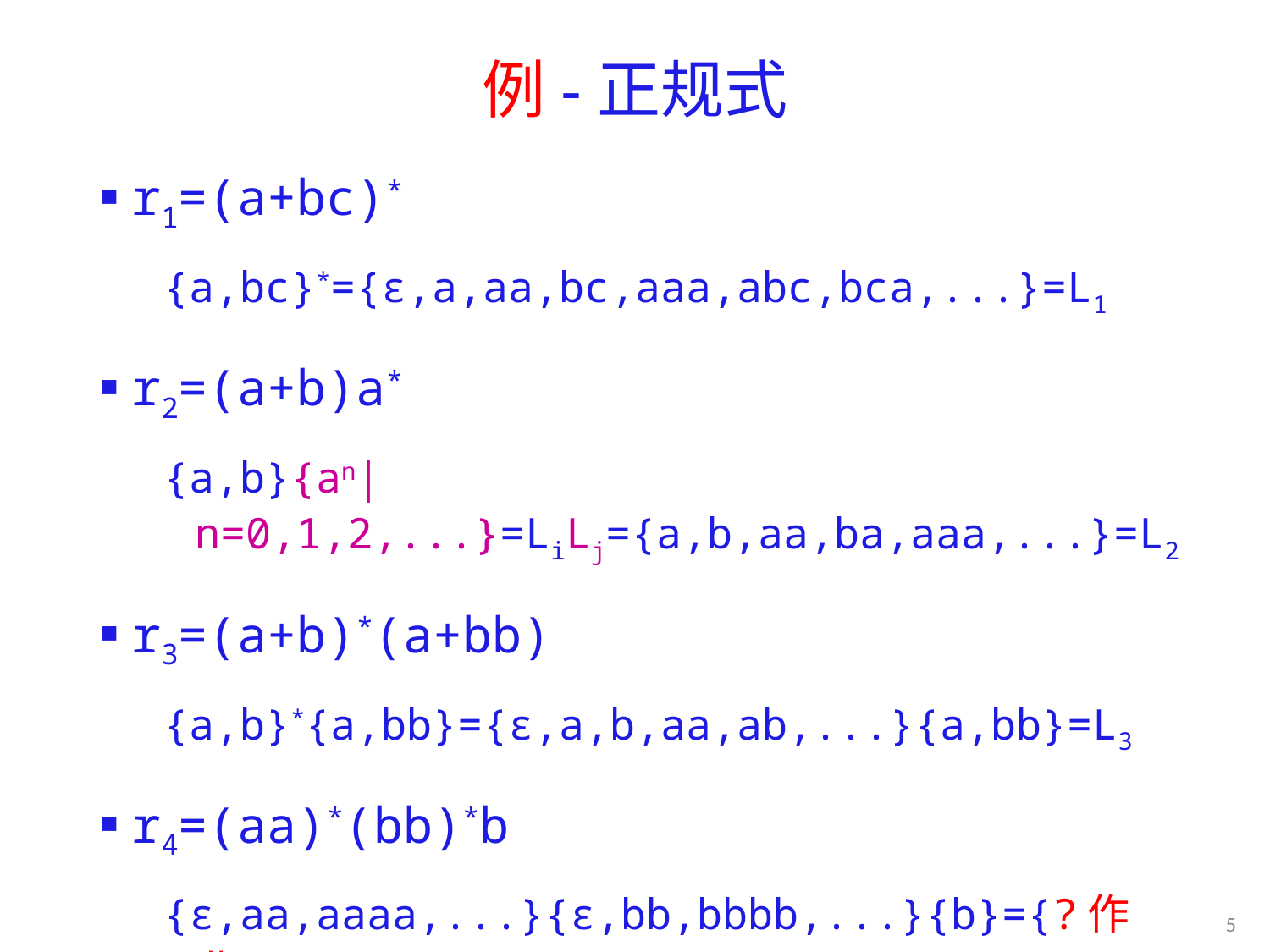

# 例-正规式
r1=(a+bc)*
{a,bc}*={ε,a,aa,bc,aaa,abc,bca,...}=L1
r2=(a+b)a*
{a,b}{an|n=0,1,2,...}=LiLj={a,b,aa,ba,aaa,...}=L2
r3=(a+b)*(a+bb)
{a,b}*{a,bb}={ε,a,b,aa,ab,...}{a,bb}=L3
r4=(aa)*(bb)*b
{ε,aa,aaaa,...}{ε,bb,bbbb,...}{b}={?作业}=L4
5